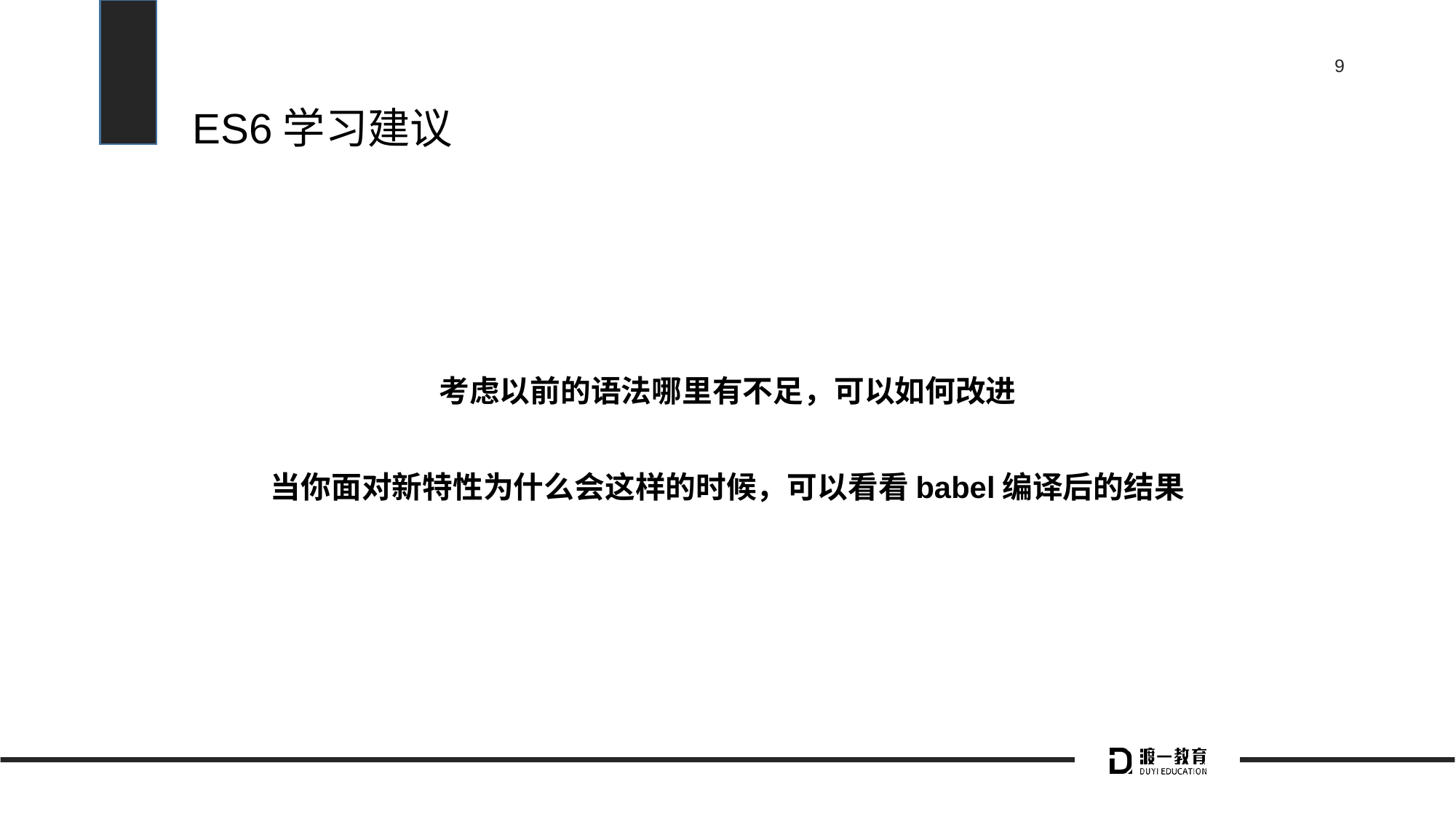

# ES6学习建议

考虑以前的语法哪里有不足，可以如何改进

当你面对新特性为什么会这样的时候，可以看看babel编译后的结果